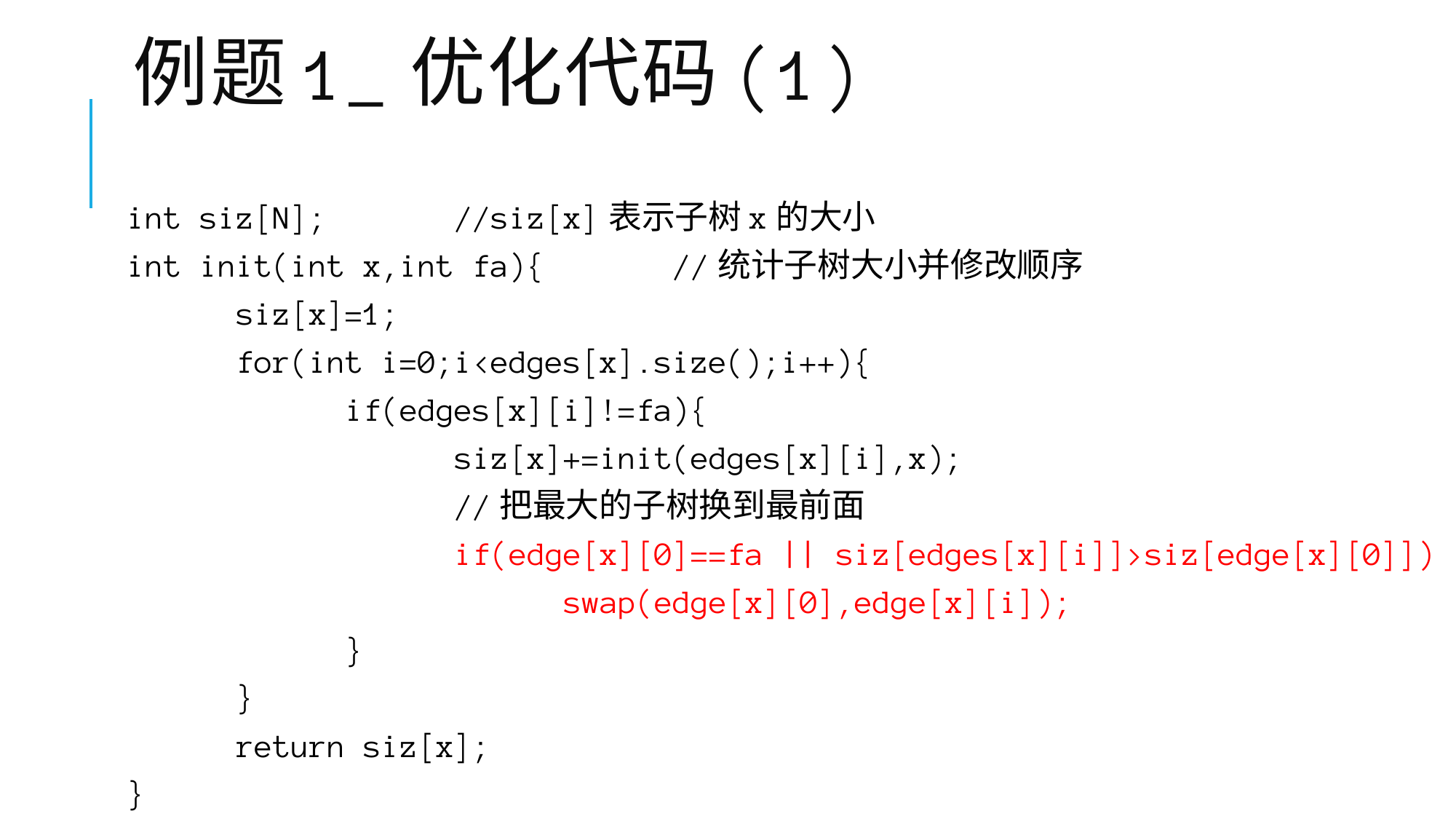

# 例题1_优化代码(1)
int siz[N];		//siz[x]表示子树x的大小
int init(int x,int fa){		//统计子树大小并修改顺序
	siz[x]=1;
	for(int i=0;i<edges[x].size();i++){
		if(edges[x][i]!=fa){
			siz[x]+=init(edges[x][i],x);
			//把最大的子树换到最前面
			if(edge[x][0]==fa || siz[edges[x][i]]>siz[edge[x][0]])
				swap(edge[x][0],edge[x][i]);
		}
	}
	return siz[x];
}